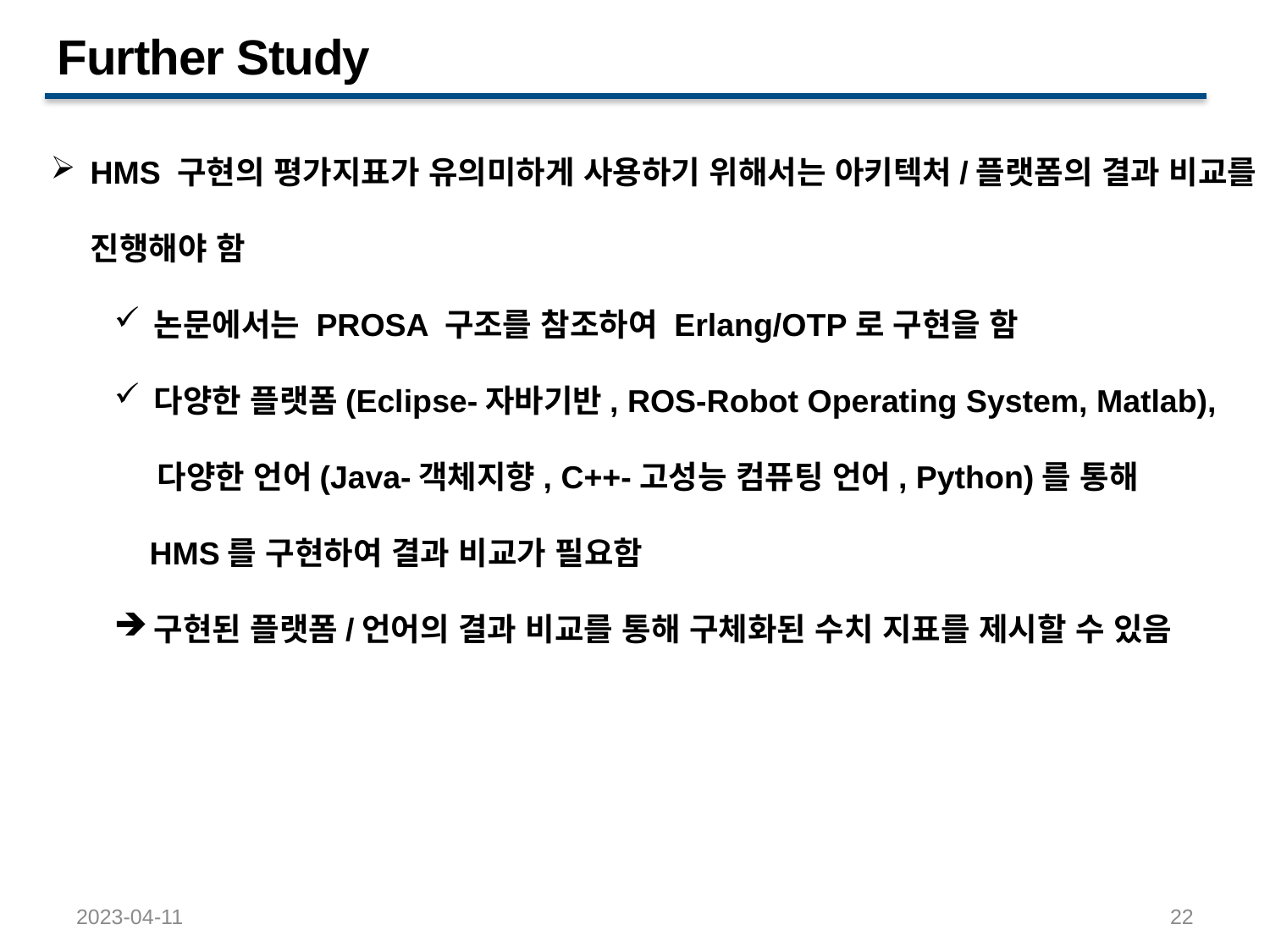

Further Study
HMS 구현의 평가지표가 유의미하게 사용하기 위해서는 아키텍처/플랫폼의 결과 비교를 진행해야 함
논문에서는 PROSA 구조를 참조하여 Erlang/OTP로 구현을 함
다양한 플랫폼(Eclipse-자바기반, ROS-Robot Operating System, Matlab),
    다양한 언어(Java-객체지향, C++-고성능 컴퓨팅 언어, Python)를 통해
    HMS를 구현하여 결과 비교가 필요함
구현된 플랫폼/언어의 결과 비교를 통해 구체화된 수치 지표를 제시할 수 있음

22
2023-04-11